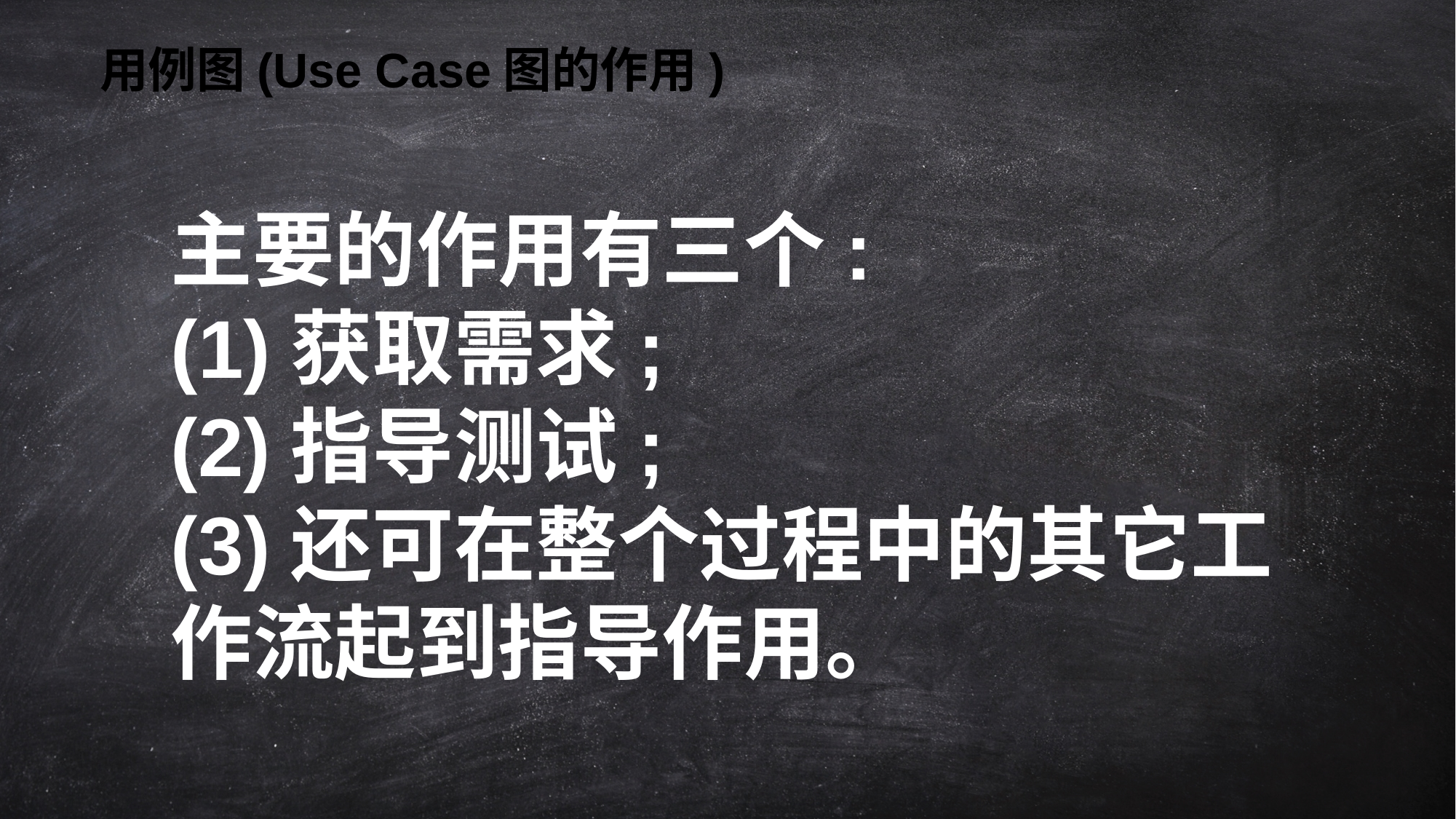

用例图(Use Case图的作用)
主要的作用有三个:
(1)获取需求;
(2)指导测试;
(3)还可在整个过程中的其它工作流起到指导作用。